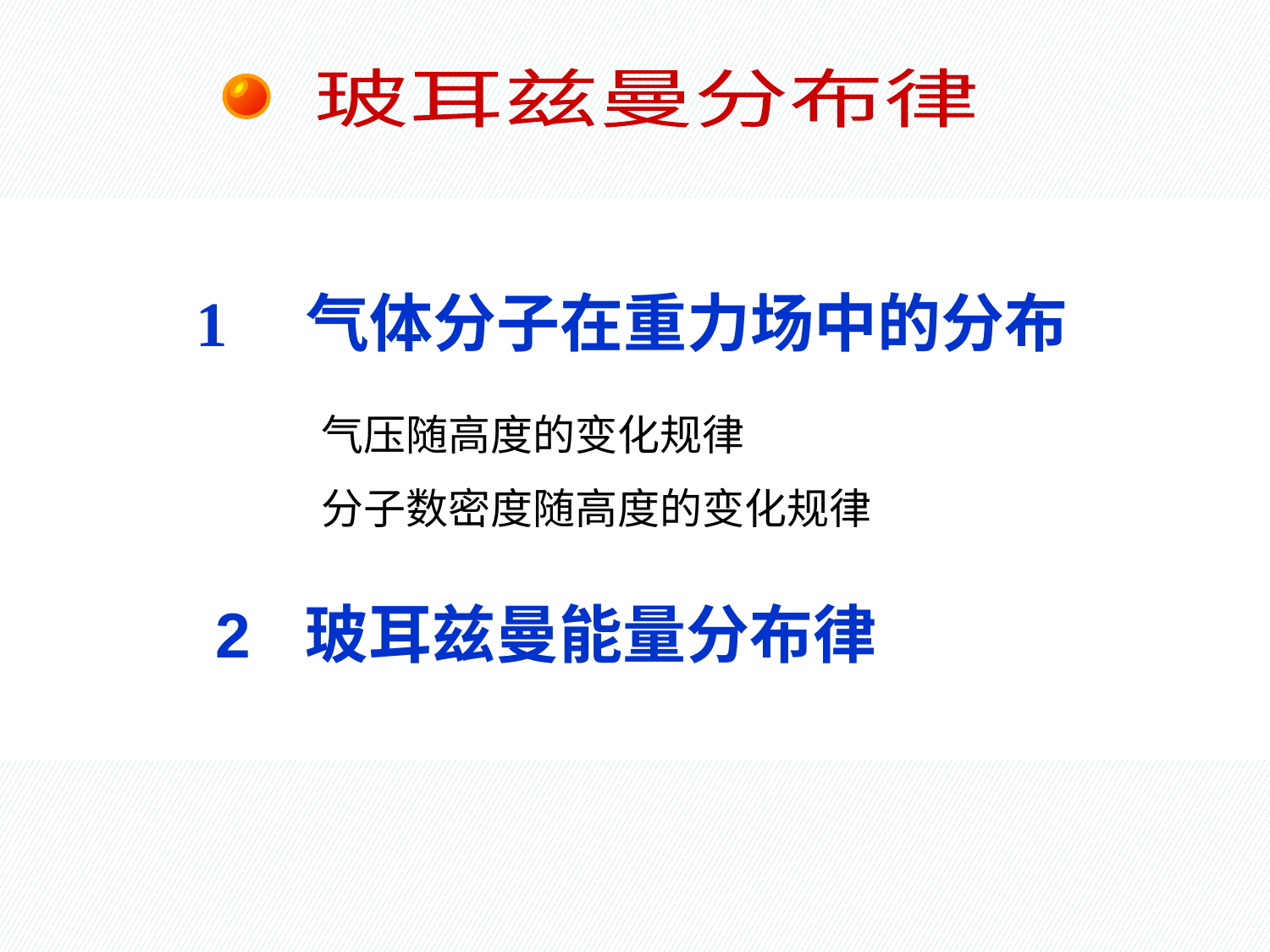

玻耳兹曼分布
玻耳兹曼分布律

1    气体分子在重力场中的分布
气压随高度的变化规律
分子数密度随高度的变化规律
2  玻耳兹曼能量分布律